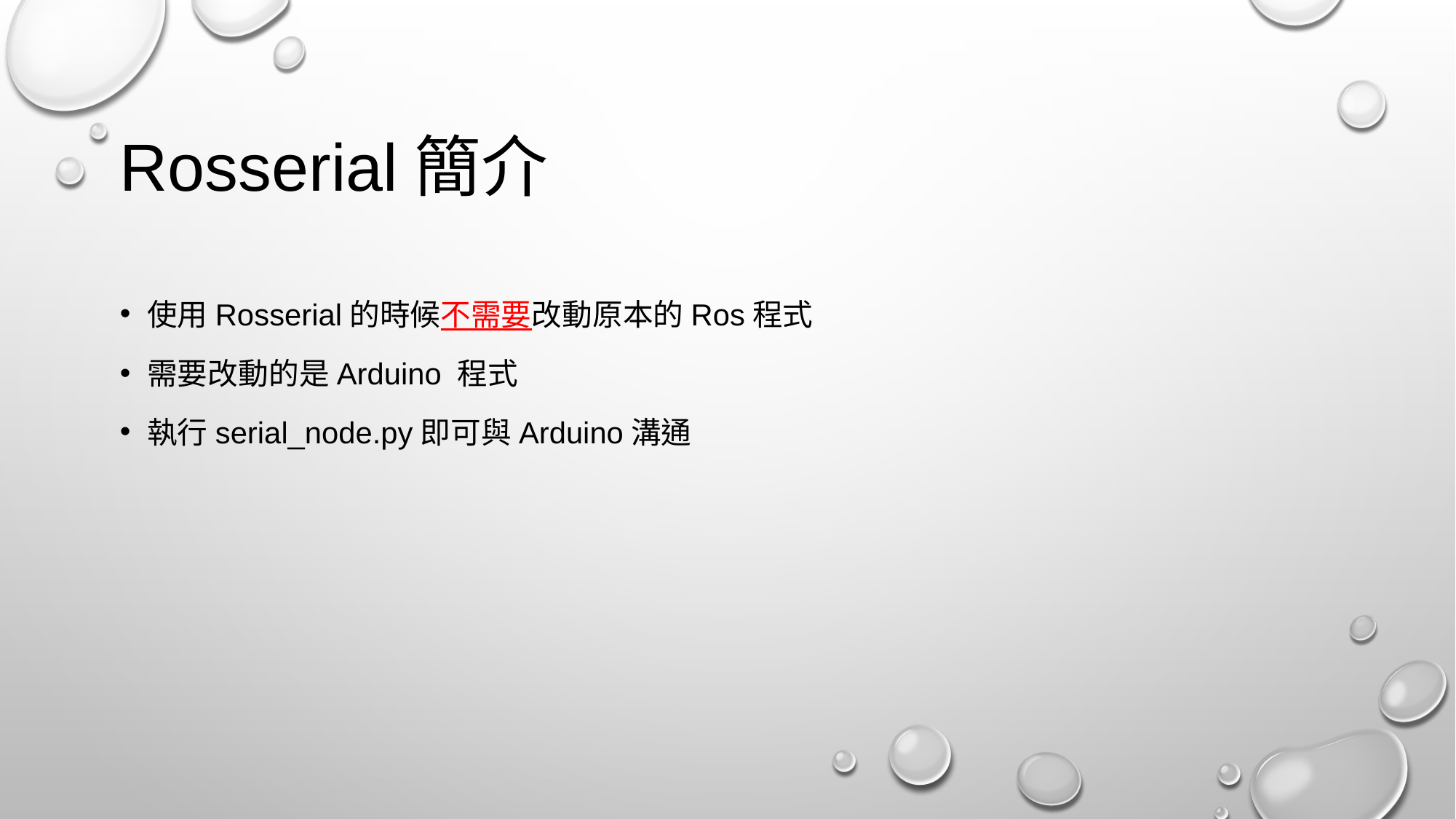

# Rosserial簡介
使用Rosserial的時候不需要改動原本的Ros程式
需要改動的是Arduino 程式
執行serial_node.py即可與Arduino溝通